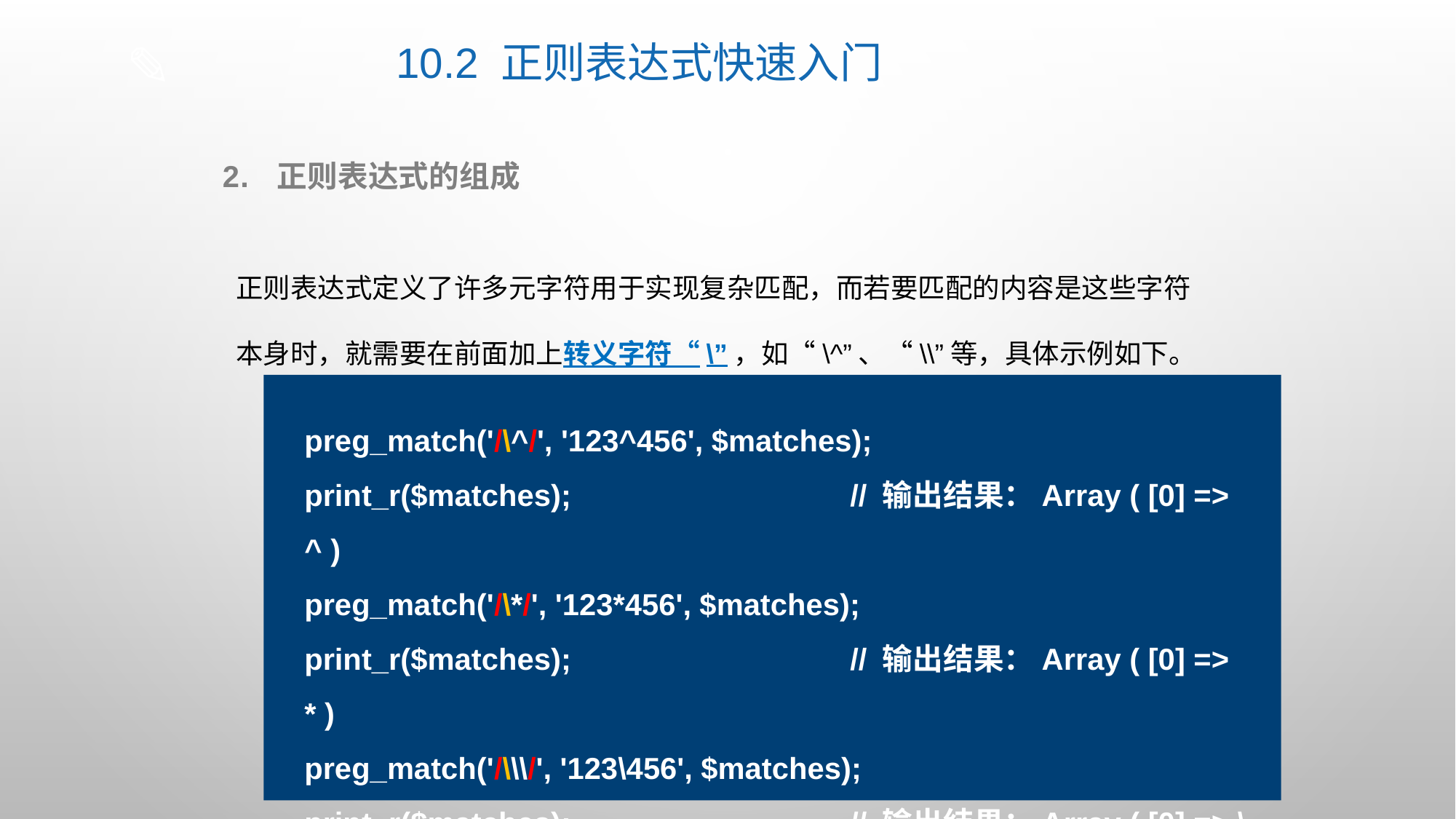

# 10.2 正则表达式快速入门
正则表达式的组成
正则表达式定义了许多元字符用于实现复杂匹配，而若要匹配的内容是这些字符本身时，就需要在前面加上转义字符“\”，如“\^”、“\\”等，具体示例如下。

preg_match('/\^/', '123^456', $matches);
print_r($matches);			// 输出结果：Array ( [0] => ^ )
preg_match('/\*/', '123*456', $matches);
print_r($matches);			// 输出结果：Array ( [0] => * )
preg_match('/\\\/', '123\456', $matches);
print_r($matches);			// 输出结果：Array ( [0] => \ )